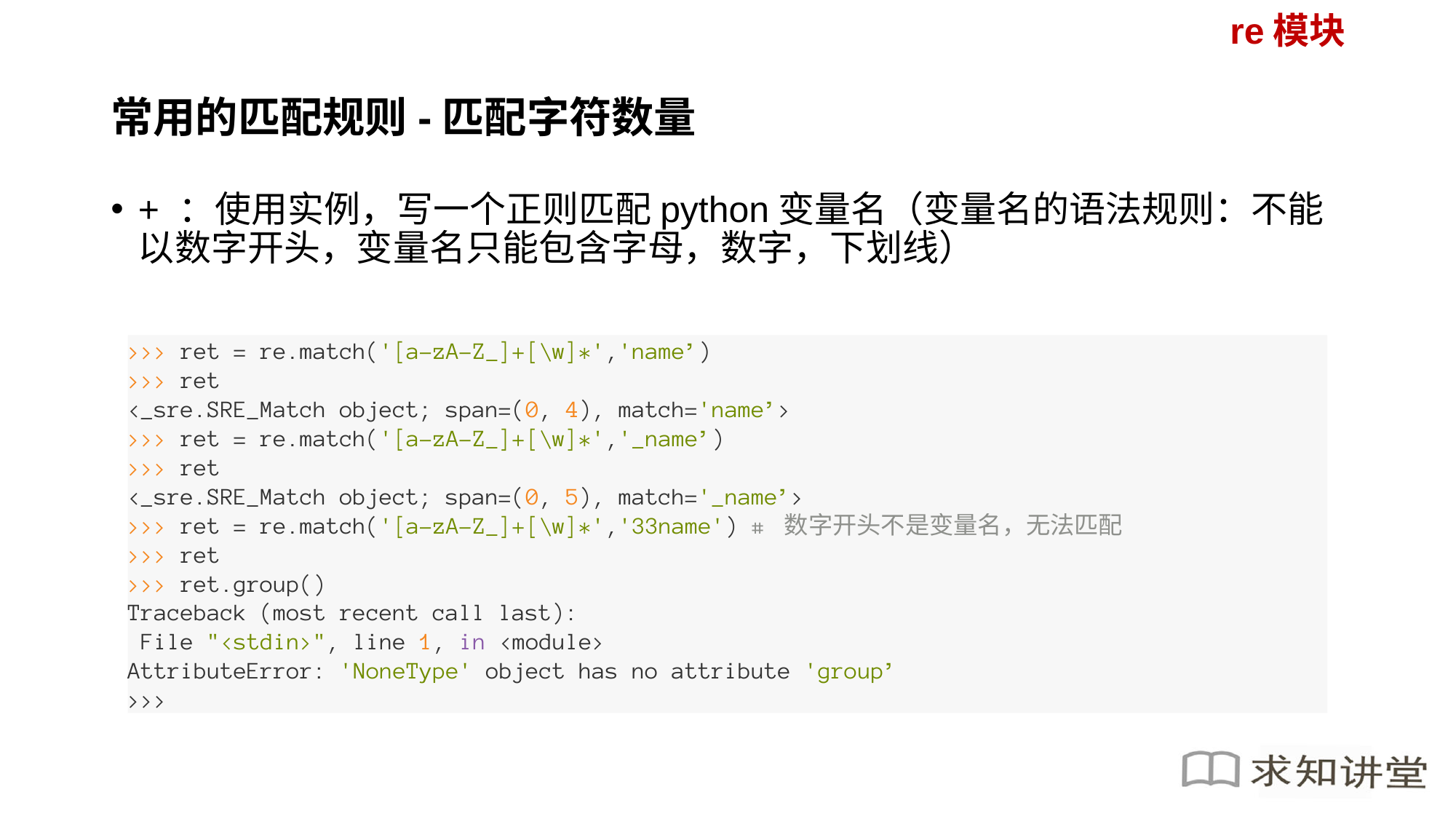

re模块
# 常用的匹配规则-匹配字符数量
+ ：使用实例，写一个正则匹配python变量名（变量名的语法规则：不能以数字开头，变量名只能包含字母，数字，下划线）

>>> ret = re.match('[a-zA-Z_]+[\w]*','name’)
>>> ret
<_sre.SRE_Match object; span=(0, 4), match='name’>
>>> ret = re.match('[a-zA-Z_]+[\w]*','_name’)
>>> ret
<_sre.SRE_Match object; span=(0, 5), match='_name’>
>>> ret = re.match('[a-zA-Z_]+[\w]*','33name') # 数字开头不是变量名，无法匹配
>>> ret
>>> ret.group()
Traceback (most recent call last):
 File "<stdin>", line 1, in <module>
AttributeError: 'NoneType' object has no attribute 'group’
>>>